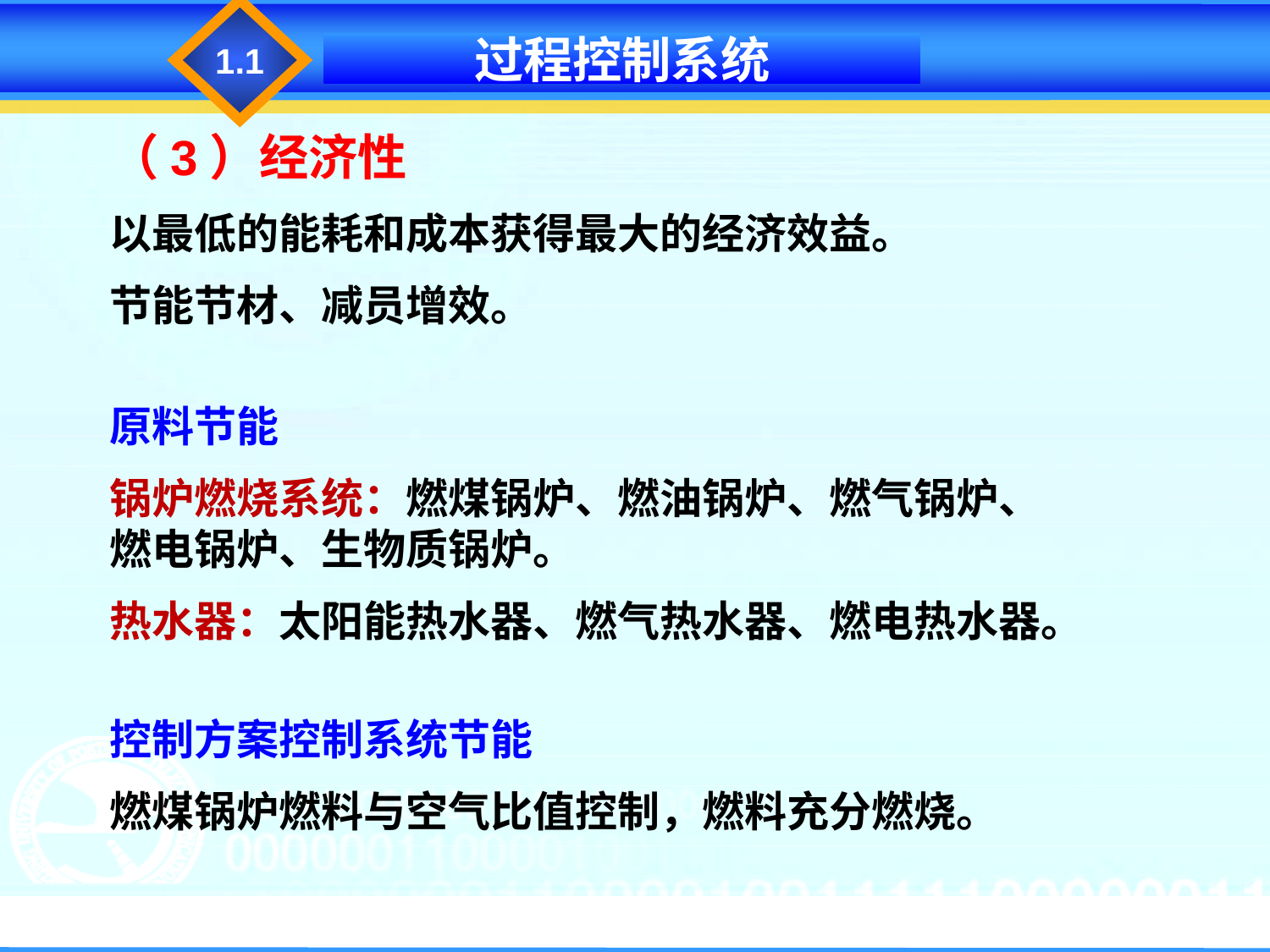

1.1
过程控制系统
（3）经济性
以最低的能耗和成本获得最大的经济效益。
节能节材、减员增效。
原料节能
锅炉燃烧系统：燃煤锅炉、燃油锅炉、燃气锅炉、燃电锅炉、生物质锅炉。
热水器：太阳能热水器、燃气热水器、燃电热水器。
控制方案控制系统节能
燃煤锅炉燃料与空气比值控制，燃料充分燃烧。